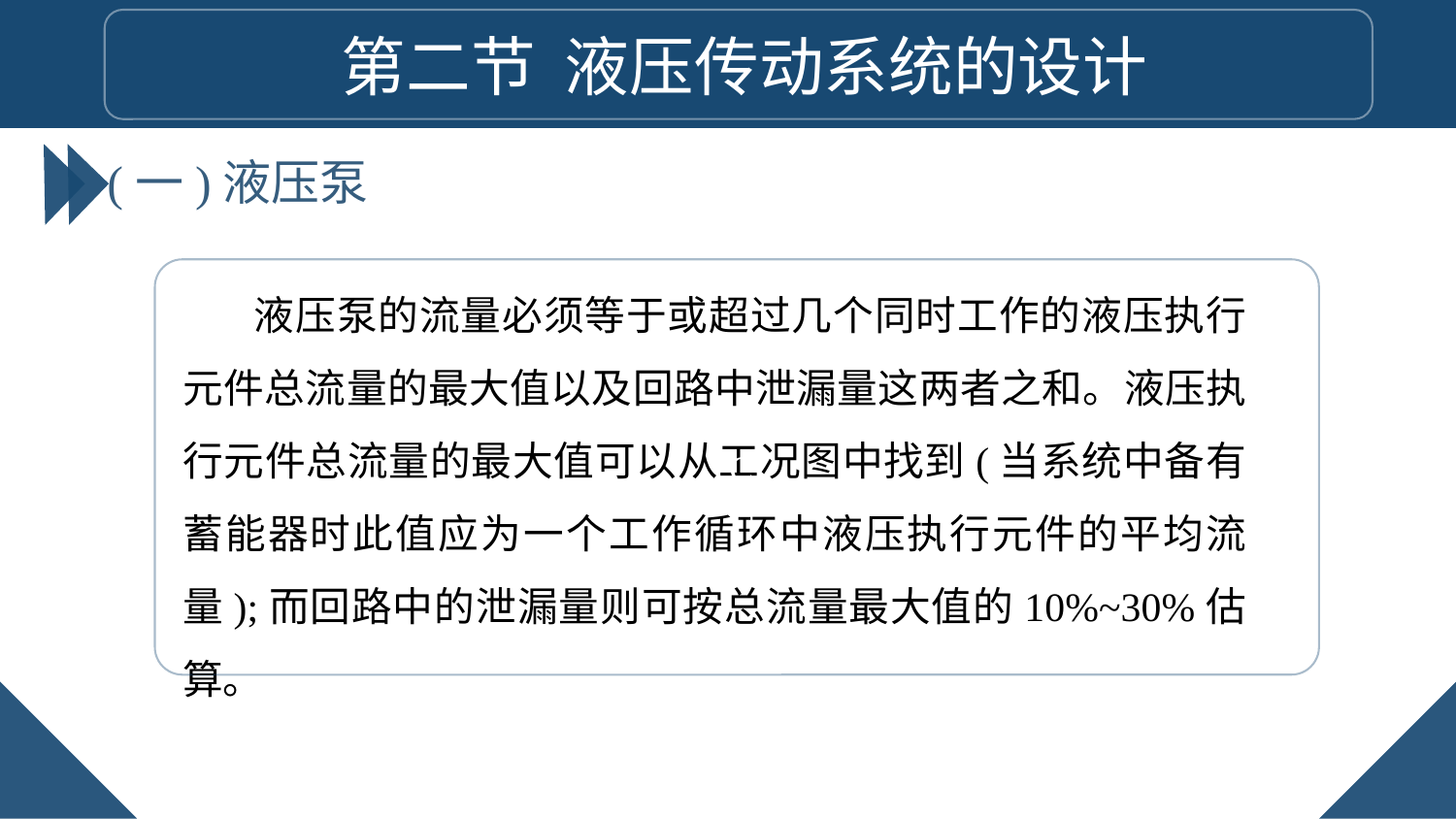

第二节  液压传动系统的设计

(一)液压泵

液压泵的流量必须等于或超过几个同时工作的液压执行元件总流量的最大值以及回路中泄漏量这两者之和。液压执行元件总流量的最大值可以从工况图中找到(当系统中备有蓄能器时此值应为一个工作循环中液压执行元件的平均流量);而回路中的泄漏量则可按总流量最大值的10%~30%估算。
 C